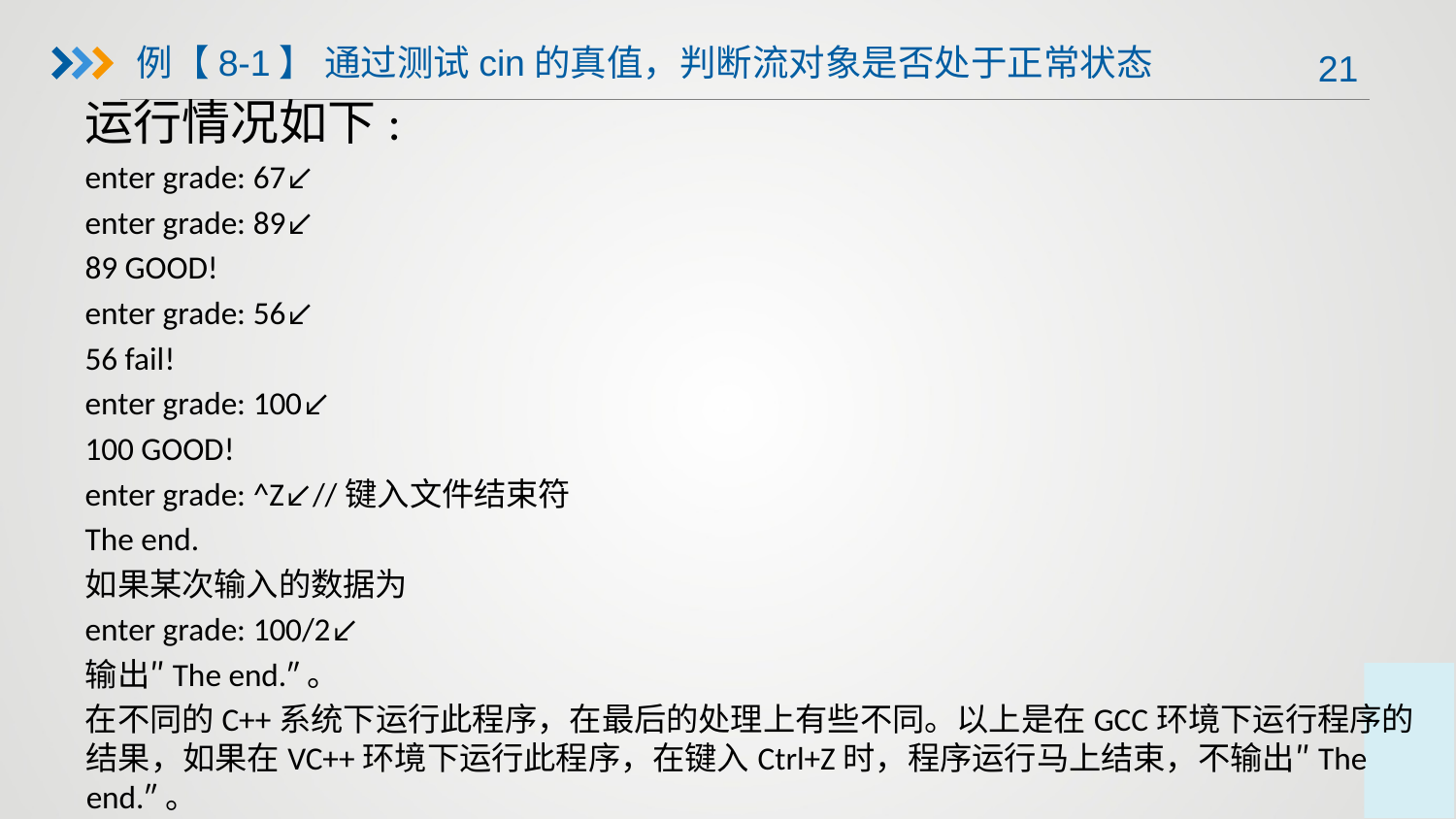

例【8-1】 通过测试cin的真值，判断流对象是否处于正常状态
运行情况如下:
enter grade: 67↙
enter grade: 89↙
89 GOOD!
enter grade: 56↙
56 fail!
enter grade: 100↙
100 GOOD!
enter grade: ^Z↙//键入文件结束符
The end.
如果某次输入的数据为
enter grade: 100/2↙
输出″The end.″。
在不同的C++系统下运行此程序，在最后的处理上有些不同。以上是在GCC环境下运行程序的结果，如果在VC++环境下运行此程序，在键入Ctrl+Z时，程序运行马上结束，不输出″The end.″。